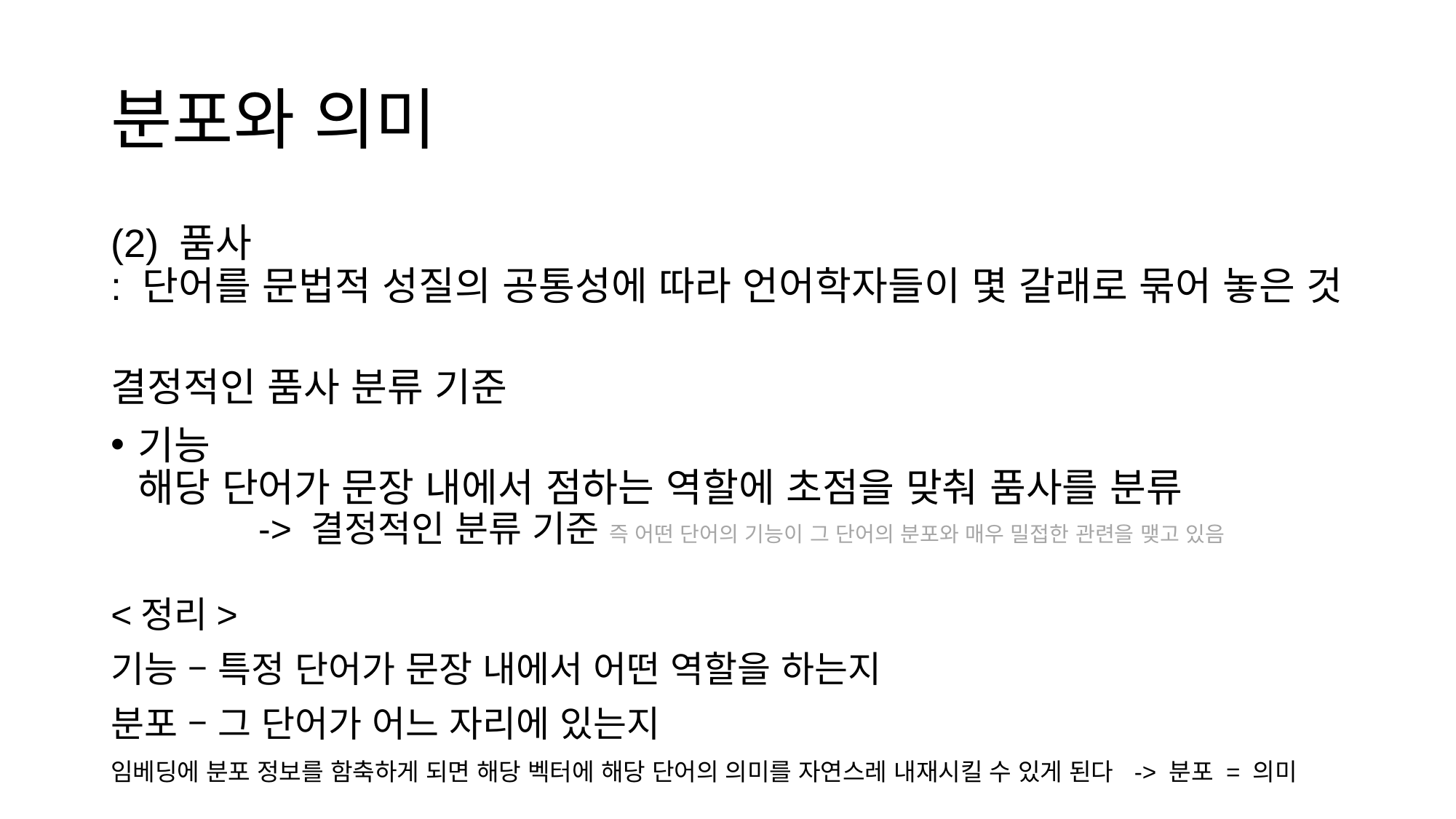

# 분포와 의미
(2) 품사
: 단어를 문법적 성질의 공통성에 따라 언어학자들이 몇 갈래로 묶어 놓은 것
결정적인 품사 분류 기준
기능
해당 단어가 문장 내에서 점하는 역할에 초점을 맞춰 품사를 분류			 -> 결정적인 분류 기준 즉 어떤 단어의 기능이 그 단어의 분포와 매우 밀접한 관련을 맺고 있음

<정리>
기능 – 특정 단어가 문장 내에서 어떤 역할을 하는지
분포 – 그 단어가 어느 자리에 있는지
임베딩에 분포 정보를 함축하게 되면 해당 벡터에 해당 단어의 의미를 자연스레 내재시킬 수 있게 된다  -> 분포 = 의미